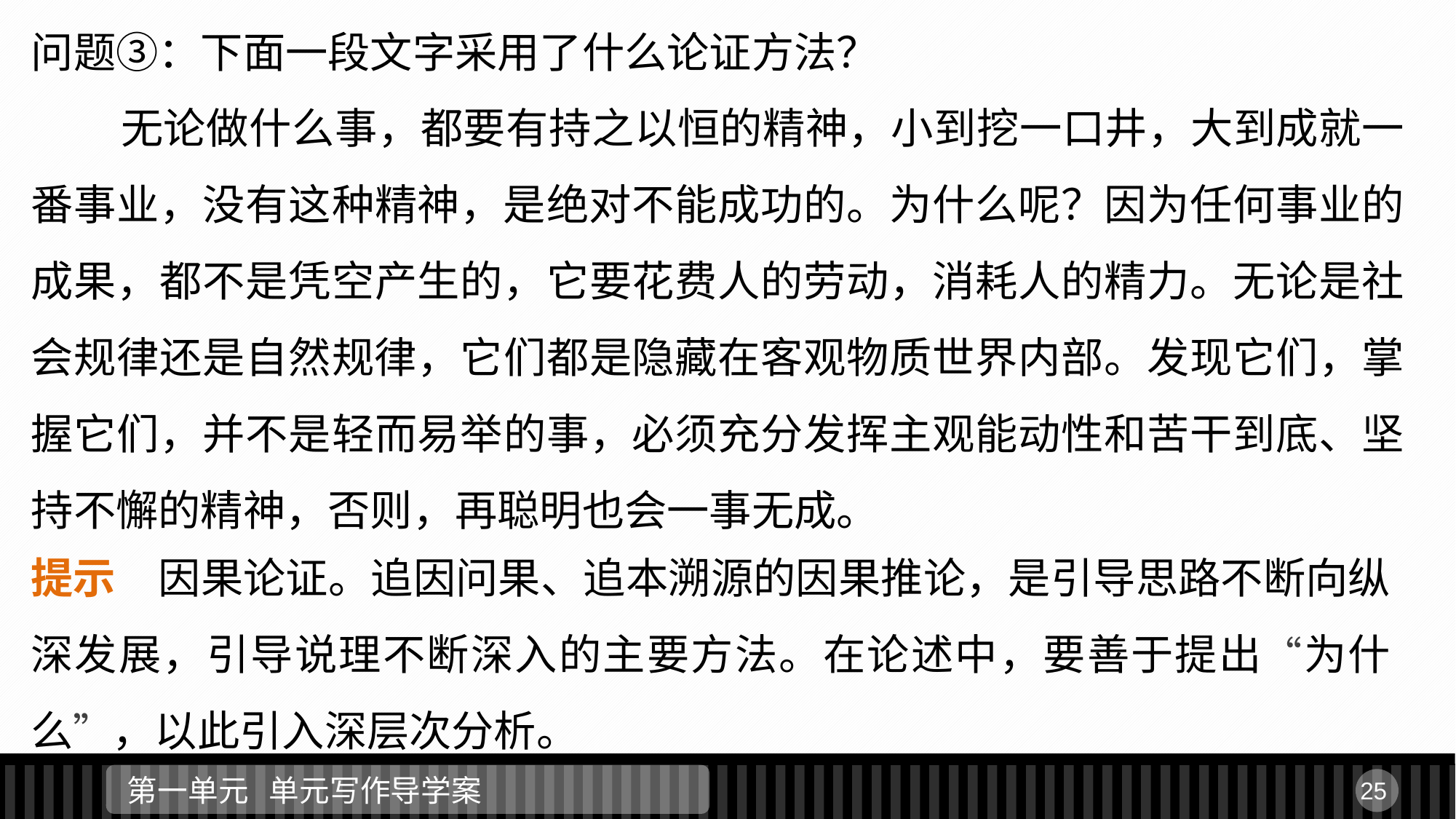

问题③：下面一段文字采用了什么论证方法？
        无论做什么事，都要有持之以恒的精神，小到挖一口井，大到成就一番事业，没有这种精神，是绝对不能成功的。为什么呢？因为任何事业的成果，都不是凭空产生的，它要花费人的劳动，消耗人的精力。无论是社会规律还是自然规律，它们都是隐藏在客观物质世界内部。发现它们，掌握它们，并不是轻而易举的事，必须充分发挥主观能动性和苦干到底、坚持不懈的精神，否则，再聪明也会一事无成。
提示　因果论证。追因问果、追本溯源的因果推论，是引导思路不断向纵深发展，引导说理不断深入的主要方法。在论述中，要善于提出“为什么”，以此引入深层次分析。